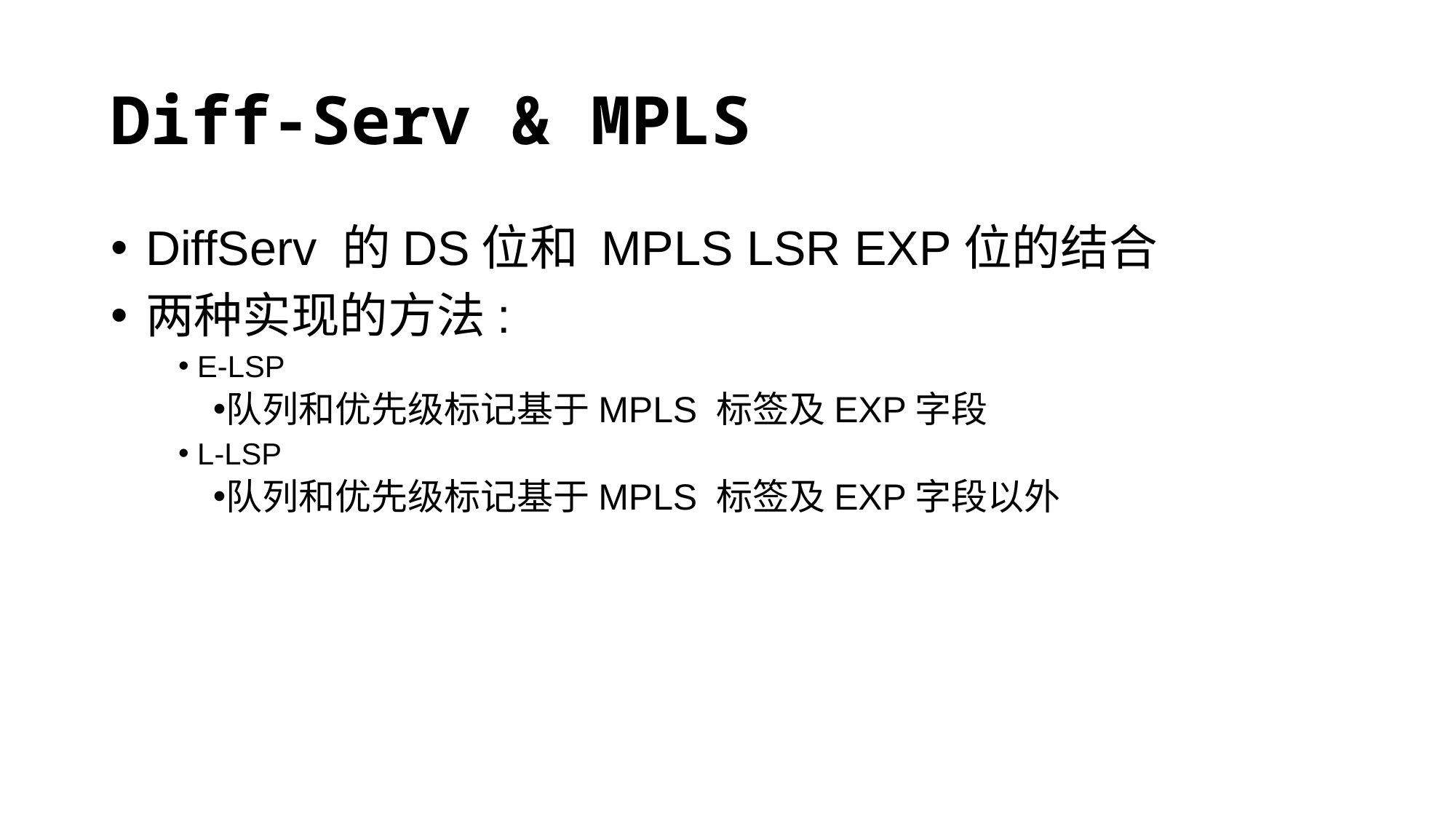

# Diff-Serv & MPLS
DiffServ 的DS位和 MPLS LSR EXP位的结合
两种实现的方法:
 E-LSP
队列和优先级标记基于MPLS 标签及EXP字段
 L-LSP
队列和优先级标记基于MPLS 标签及EXP字段以外